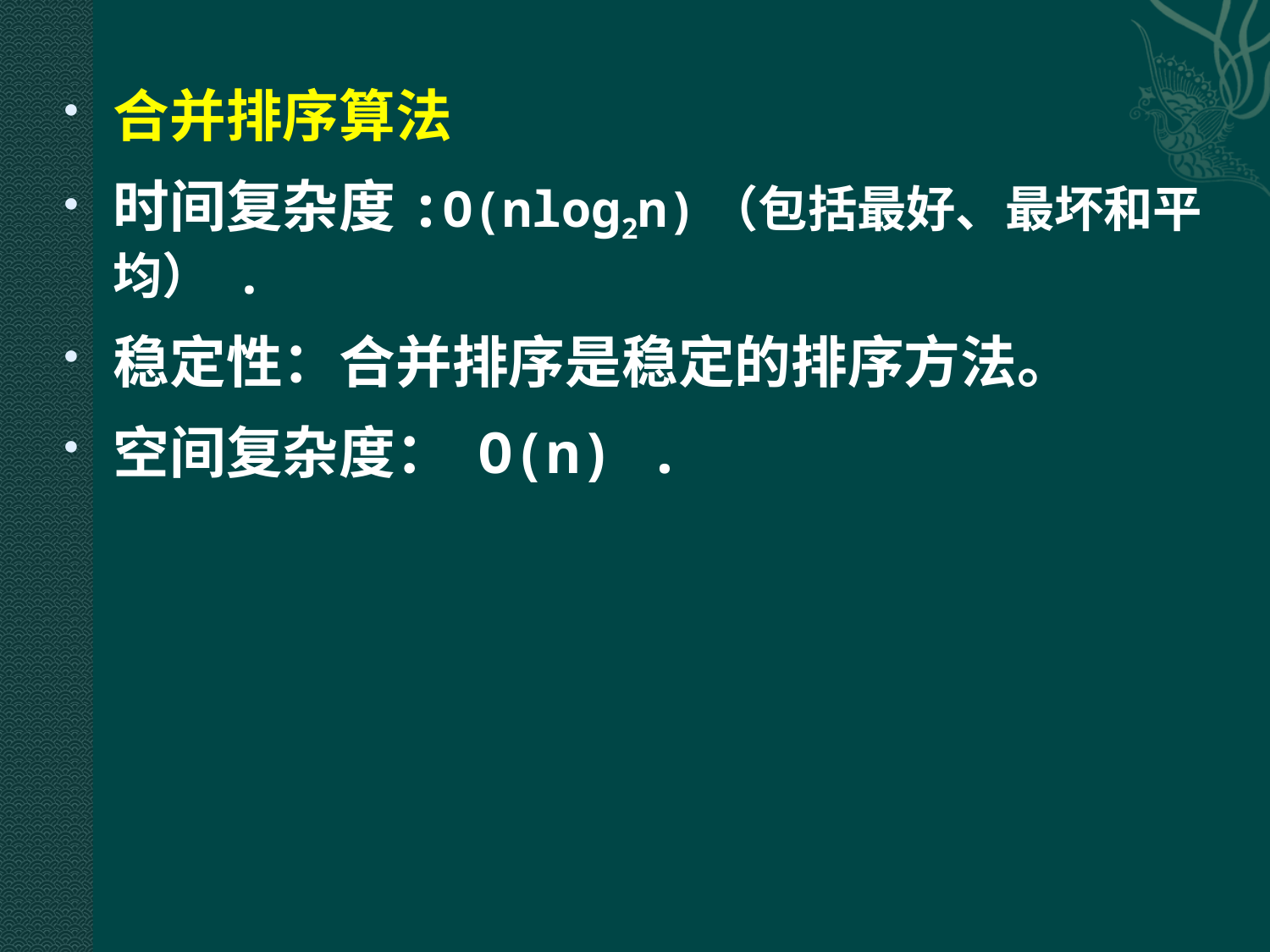

合并排序算法
时间复杂度:O(nlog2n)（包括最好、最坏和平均） .
稳定性：合并排序是稳定的排序方法。
空间复杂度： O(n) .